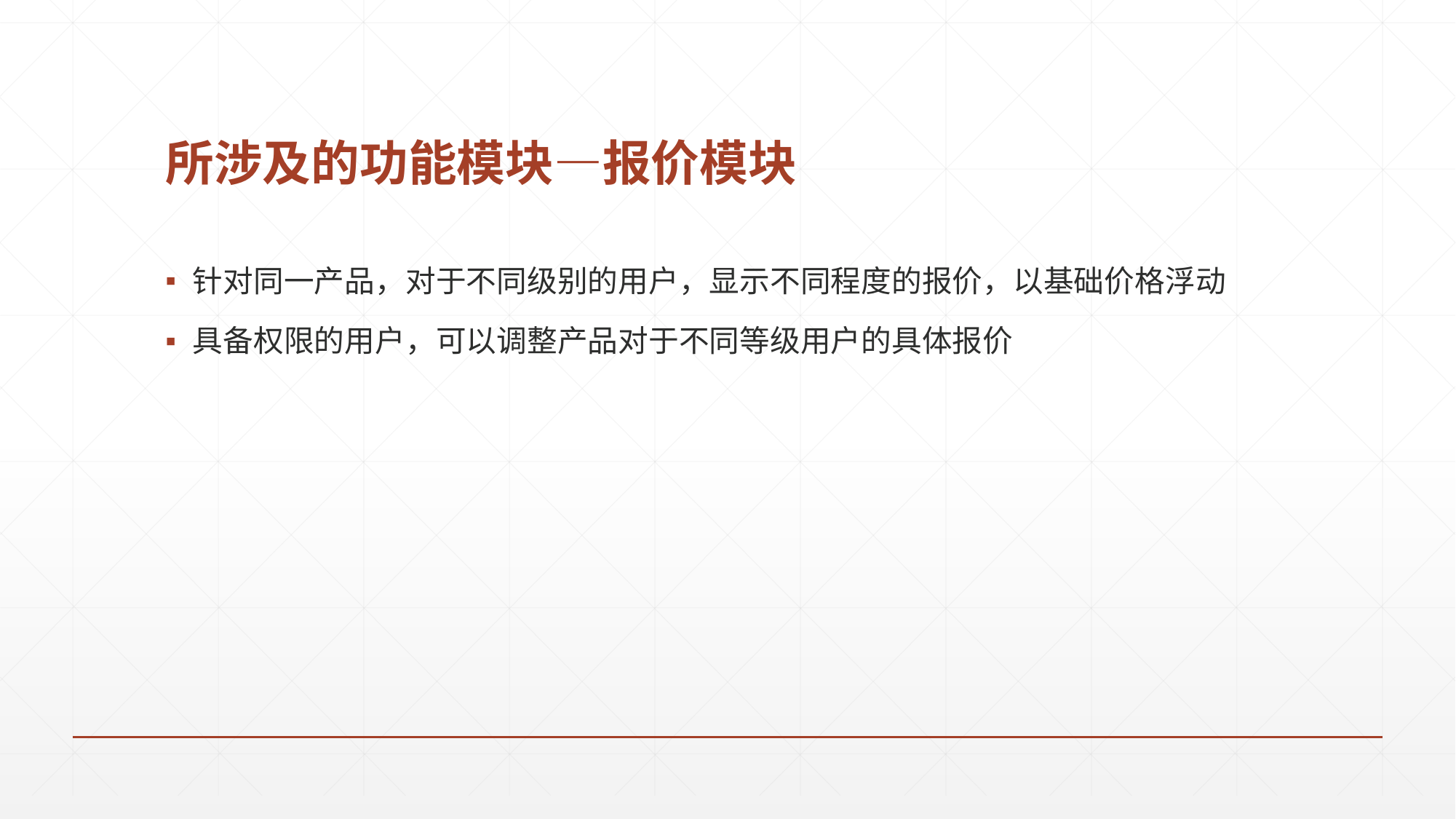

# 所涉及的功能模块—报价模块

针对同一产品，对于不同级别的用户，显示不同程度的报价，以基础价格浮动
具备权限的用户，可以调整产品对于不同等级用户的具体报价